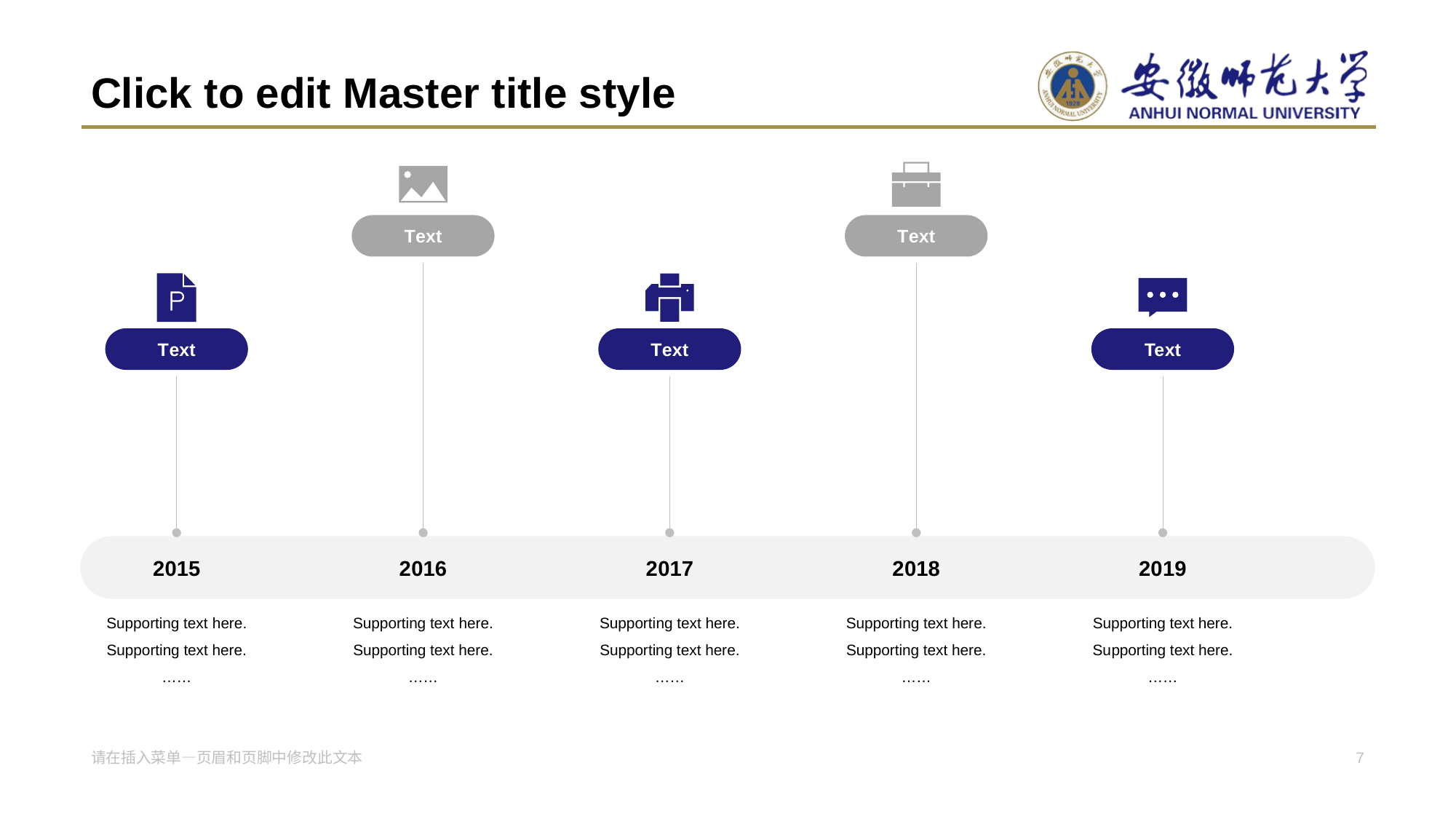

# Click to edit Master title style

T ext
T ext

T ext
T ext
Te xt

2 015
2 016
2 017
2 018
20 19
Supporting text  here.
Supporting text here.
……
Supporting text  here.
Supporting text here.
……
Supporti ng text here.
Supporting text here.
……
Supporti ng text here.
Supporting text here.
……
Supporting text here.
Su pporting text here.
……
请在插入菜单—页眉和页脚中修改此文本
7